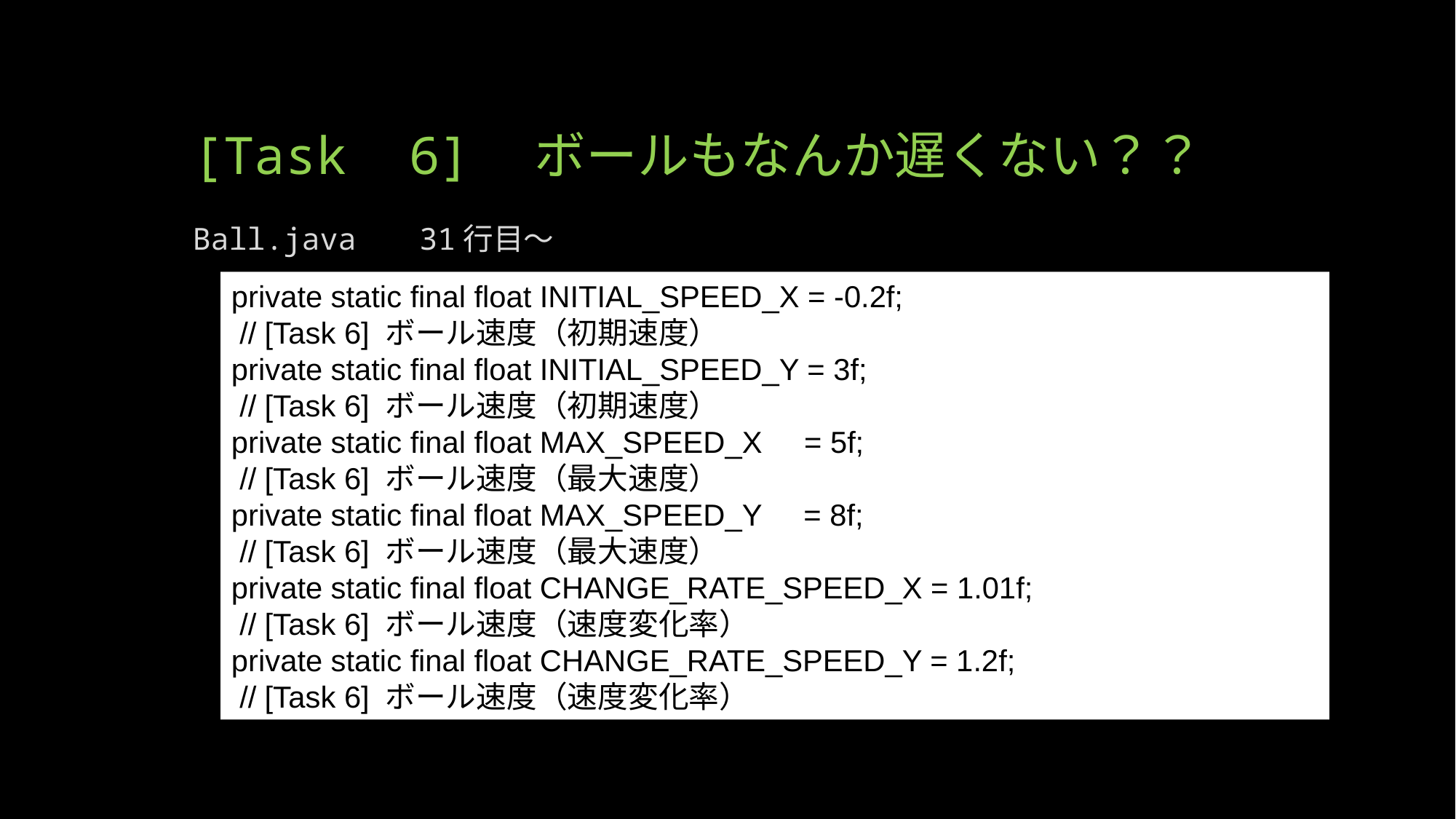

# [Task  6]　ボールもなんか遅くない？？
Ball.java 　31行目～
private static final float INITIAL_SPEED_X = -0.2f;
 // [Task 6] ボール速度（初期速度）
private static final float INITIAL_SPEED_Y = 3f;
 // [Task 6] ボール速度（初期速度）
private static final float MAX_SPEED_X     = 5f;
 // [Task 6] ボール速度（最大速度）
private static final float MAX_SPEED_Y     = 8f;
 // [Task 6] ボール速度（最大速度）
private static final float CHANGE_RATE_SPEED_X = 1.01f;
 // [Task 6] ボール速度（速度変化率）
private static final float CHANGE_RATE_SPEED_Y = 1.2f;
 // [Task 6] ボール速度（速度変化率）